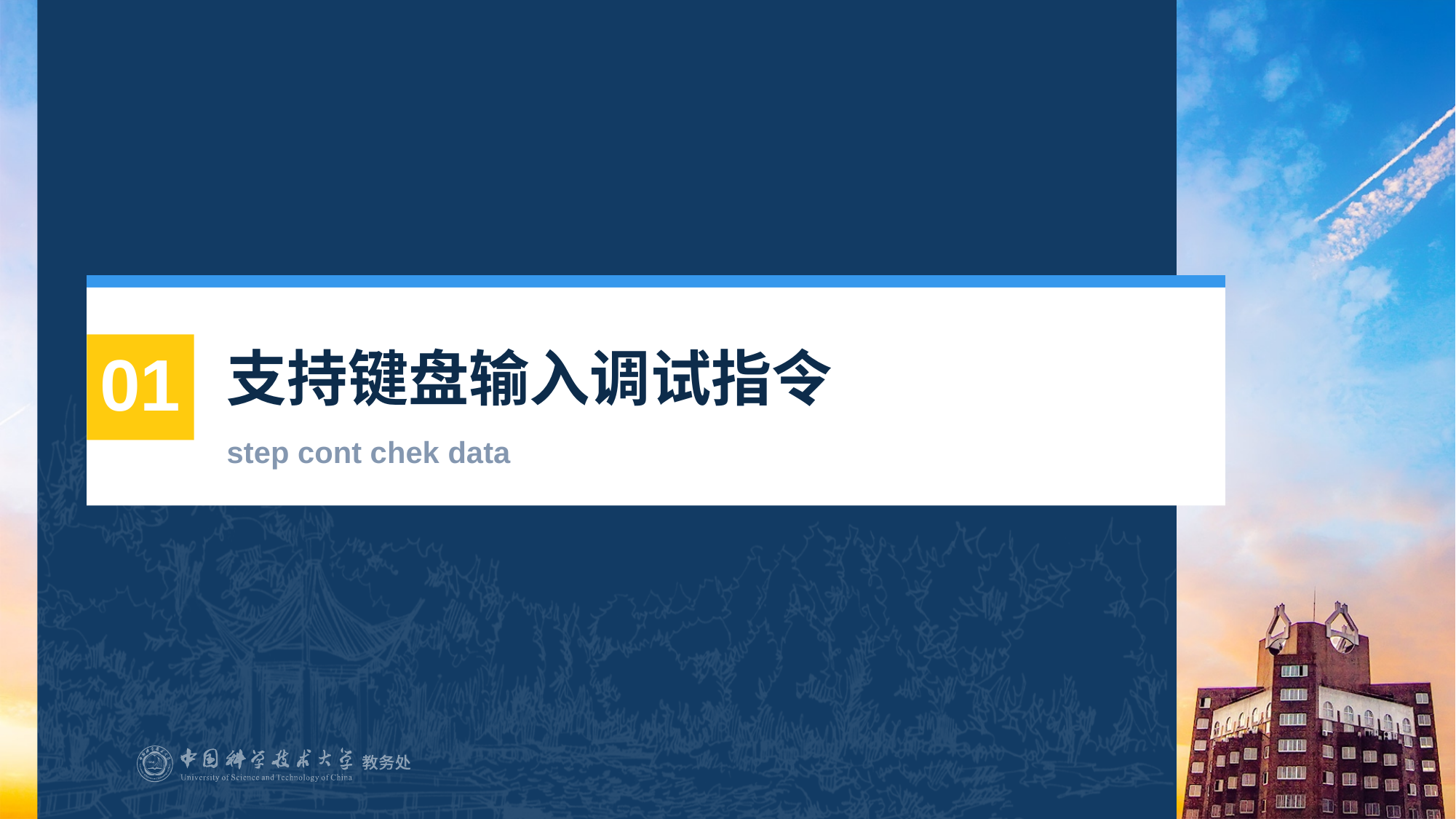

# 支持键盘输入调试指令
01
step cont chek data